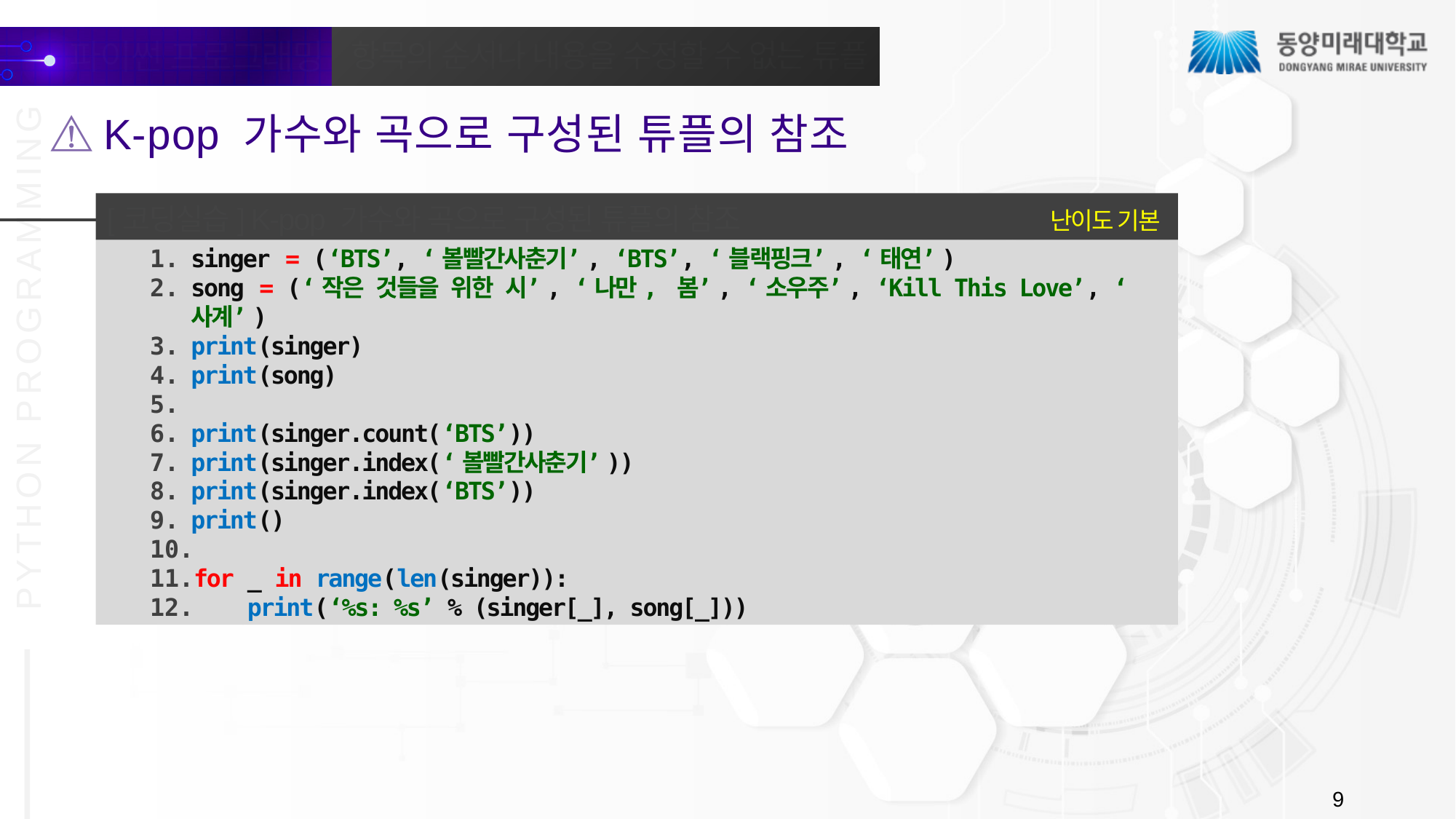

K-pop 가수와 곡으로 구성된 튜플의 참조

난이도 기본
[코딩실습] K-pop 가수와 곡으로 구성된 튜플의 참조
singer = (‘BTS’, ‘볼빨간사춘기’, ‘BTS’, ‘블랙핑크’, ‘태연’)
song = (‘작은 것들을 위한 시’, ‘나만, 봄’, ‘소우주’, ‘Kill This Love’, ‘사계’)
print(singer)
print(song)

print(singer.count(‘BTS’))
print(singer.index(‘볼빨간사춘기’))
print(singer.index(‘BTS’))
print()

for _ in range(len(singer)):
    print(‘%s: %s’ % (singer[_], song[_]))
9